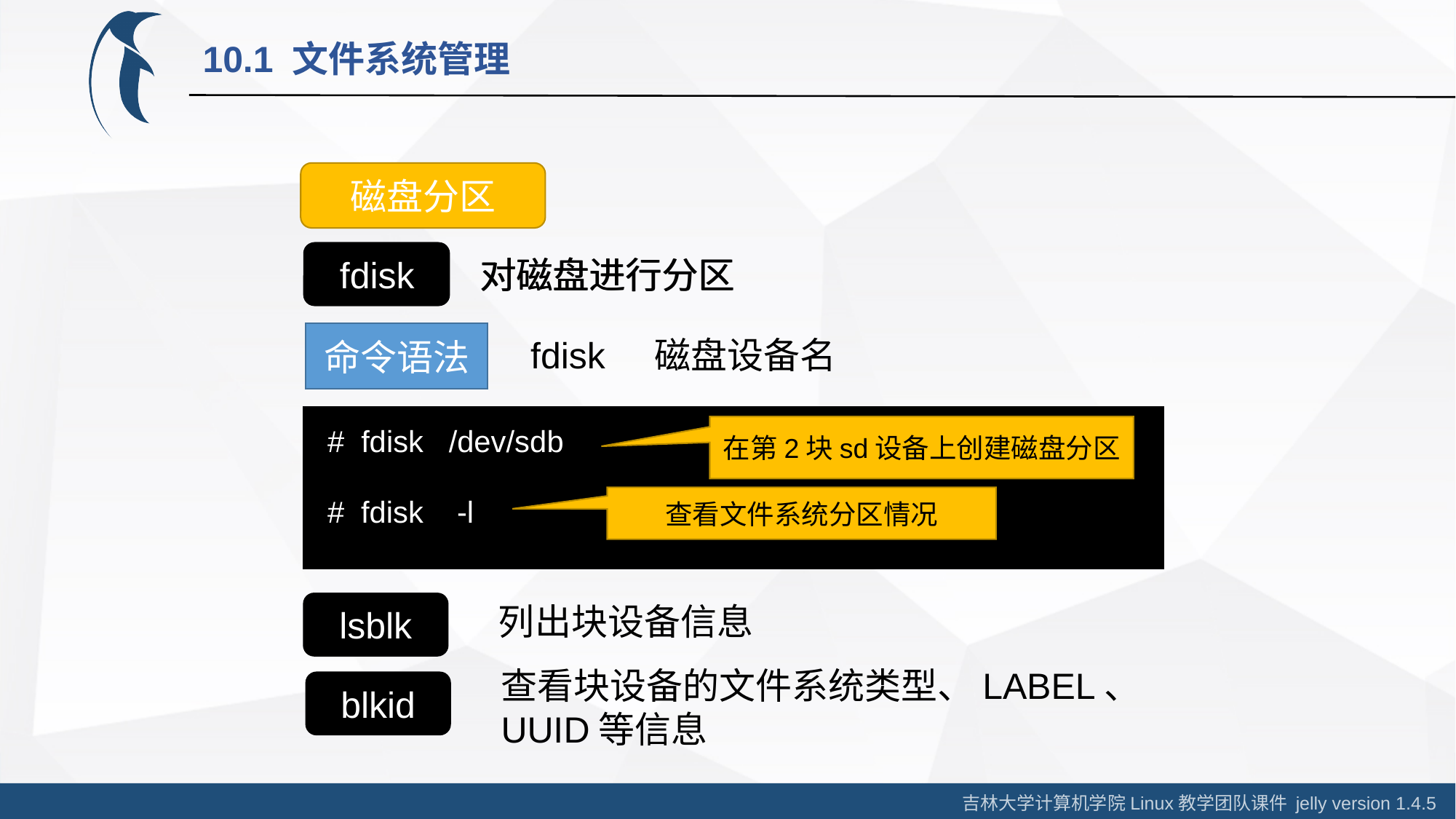

10.1 文件系统管理
磁盘分区
fdisk
fdisk
对磁盘进行分区
对磁盘进行分区
命令语法
fdisk    磁盘设备名

#  fdisk   /dev/sdb
在第2块sd设备上创建磁盘分区
查看文件系统分区情况
#  fdisk    -l
lsblk
列出块设备信息
查看块设备的文件系统类型、LABEL、UUID等信息
blkid